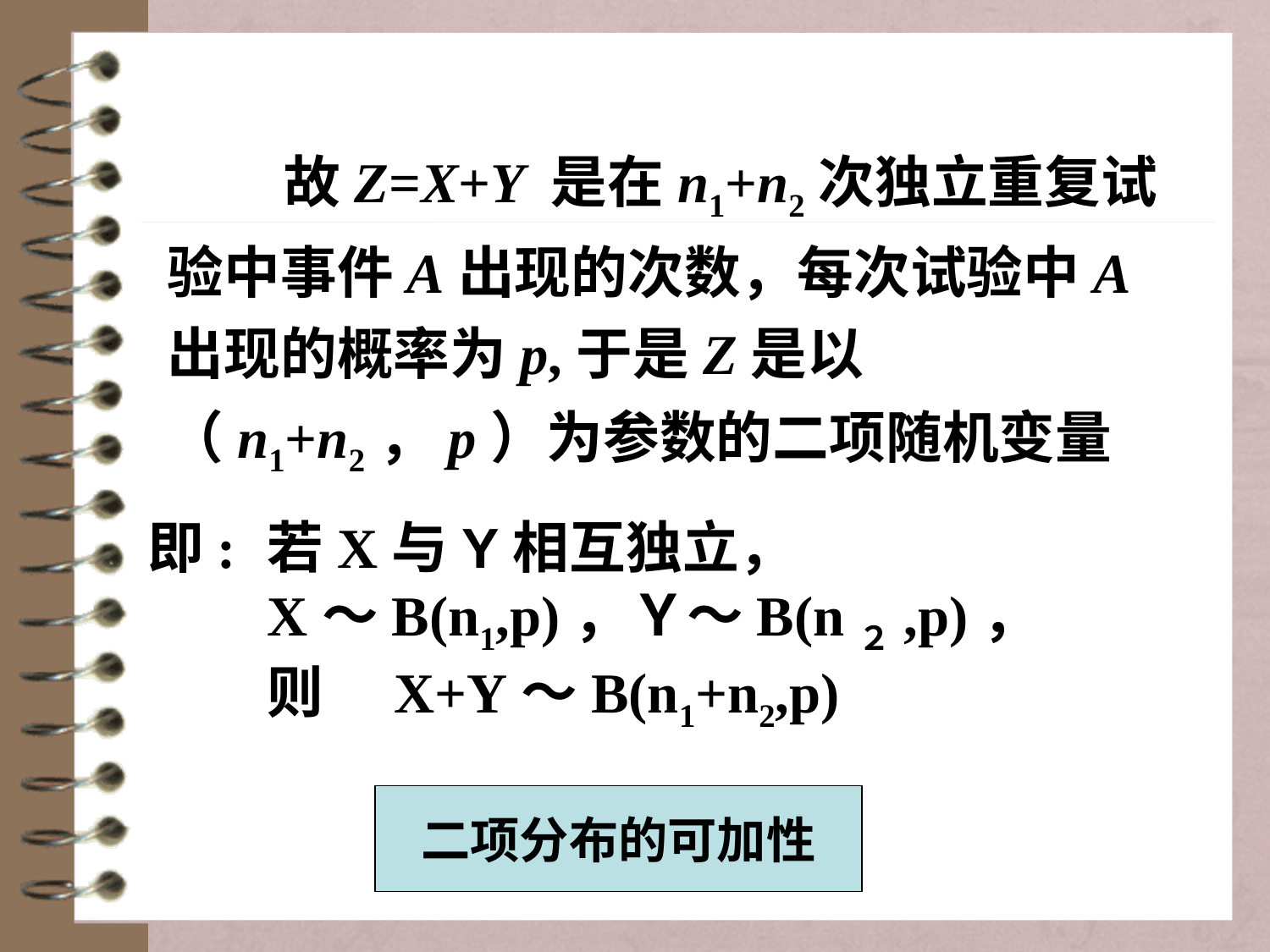

故Z=X+Y 是在n1+n2次独立重复试验中事件A出现的次数，每次试验中A出现的概率为p,于是Z是以（n1+n2，p）为参数的二项随机变量

即:
若X与Y相互独立，
X～B(n1,p)，Ｙ～B(n２,p)，
则　X+Y～B(n1+n2,p)
二项分布的可加性